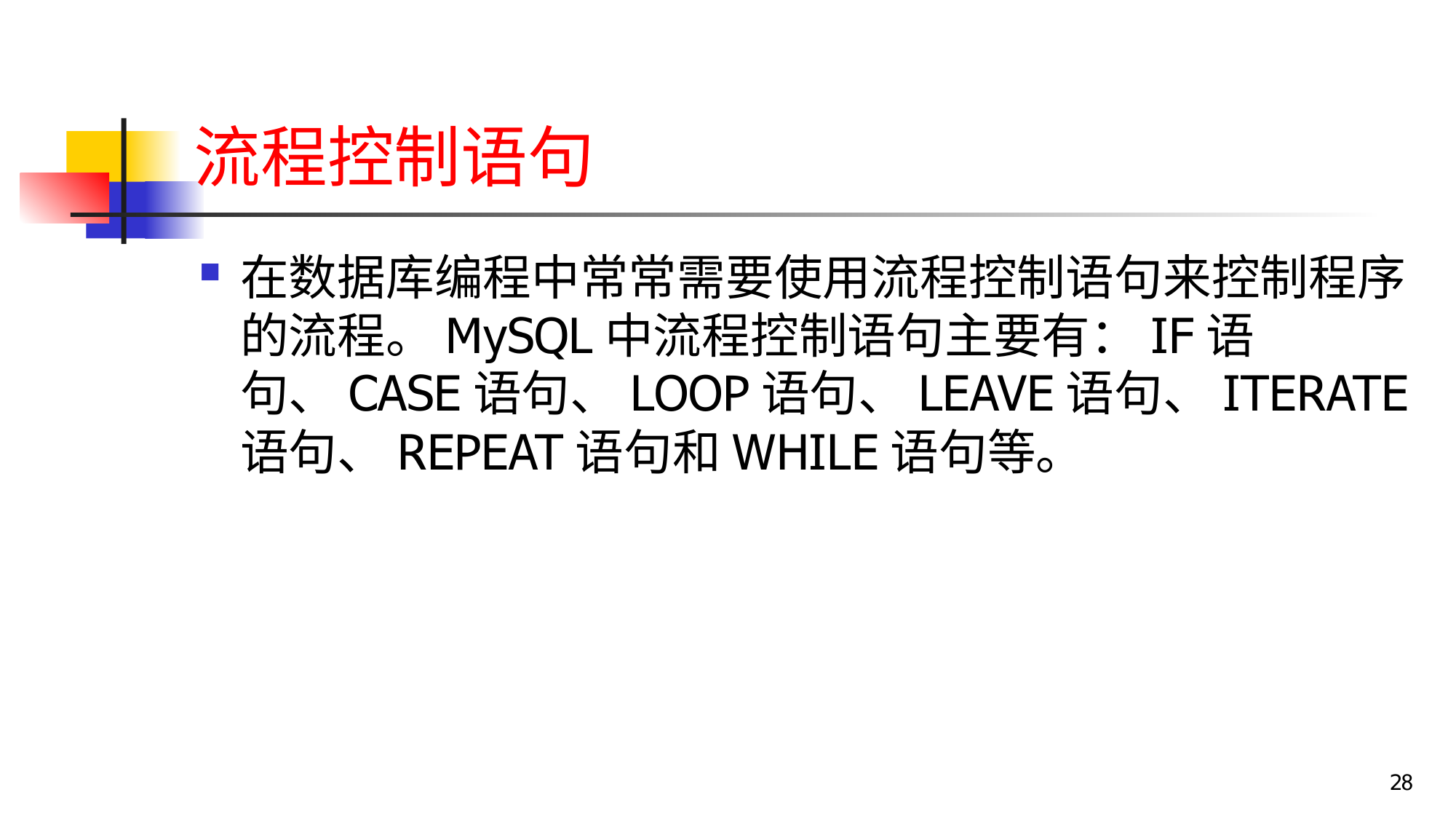

# 流程控制语句
在数据库编程中常常需要使用流程控制语句来控制程序的流程。MySQL中流程控制语句主要有：IF语句、CASE语句、LOOP语句、LEAVE语句、ITERATE语句、REPEAT语句和WHILE语句等。

28